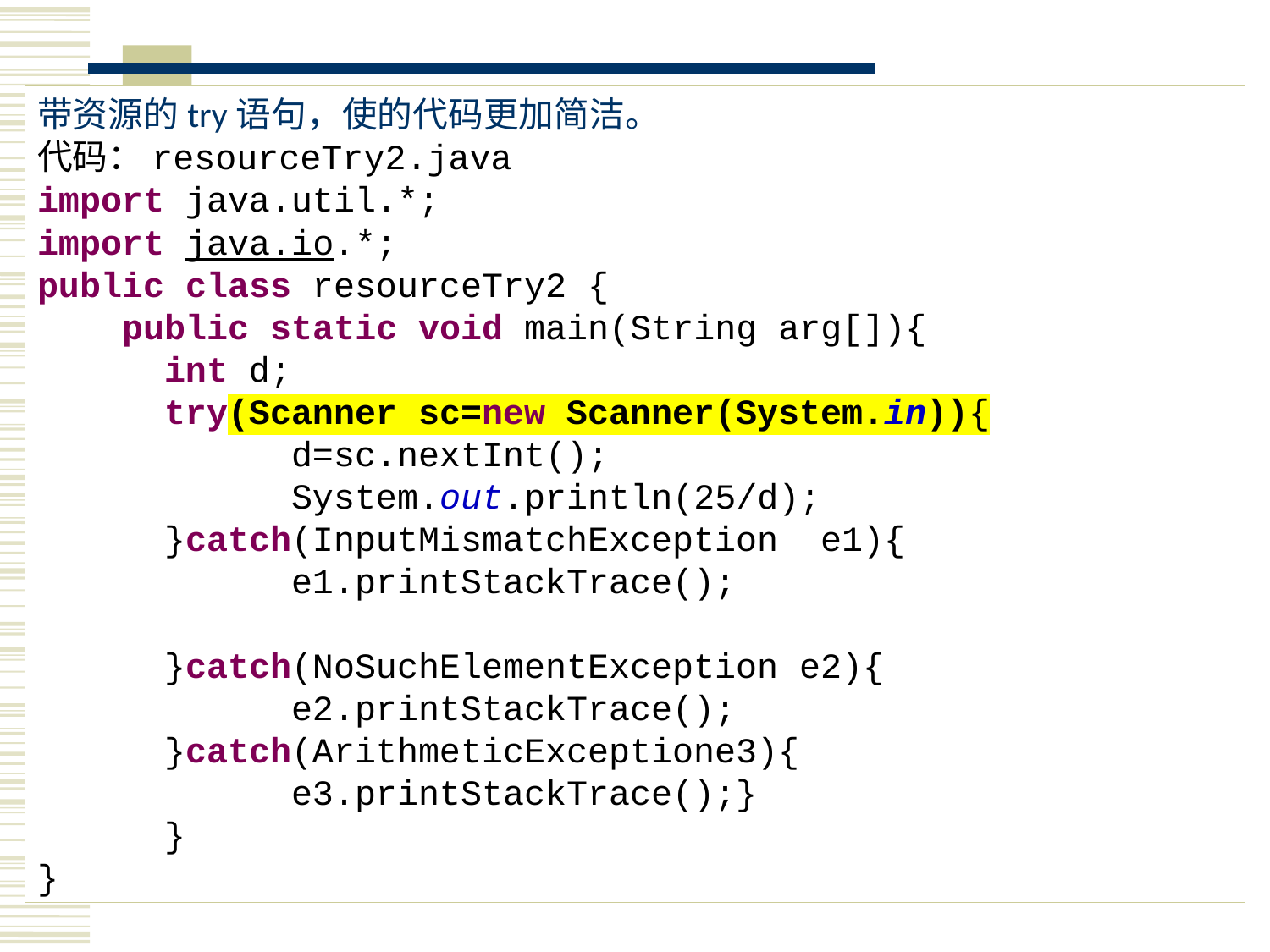

带资源的try语句，使的代码更加简洁。
代码：resourceTry2.java
import java.util.*;
import java.io.*;
public class resourceTry2 {
    public static void main(String arg[]){
	int d;
	try(Scanner sc=new Scanner(System.in)){
		d=sc.nextInt();
		System.out.println(25/d);
	}catch(InputMismatchException  e1){
		e1.printStackTrace();

      }catch(NoSuchElementException e2){
		e2.printStackTrace();
	}catch(ArithmeticExceptione3){
		e3.printStackTrace();}
	}
}